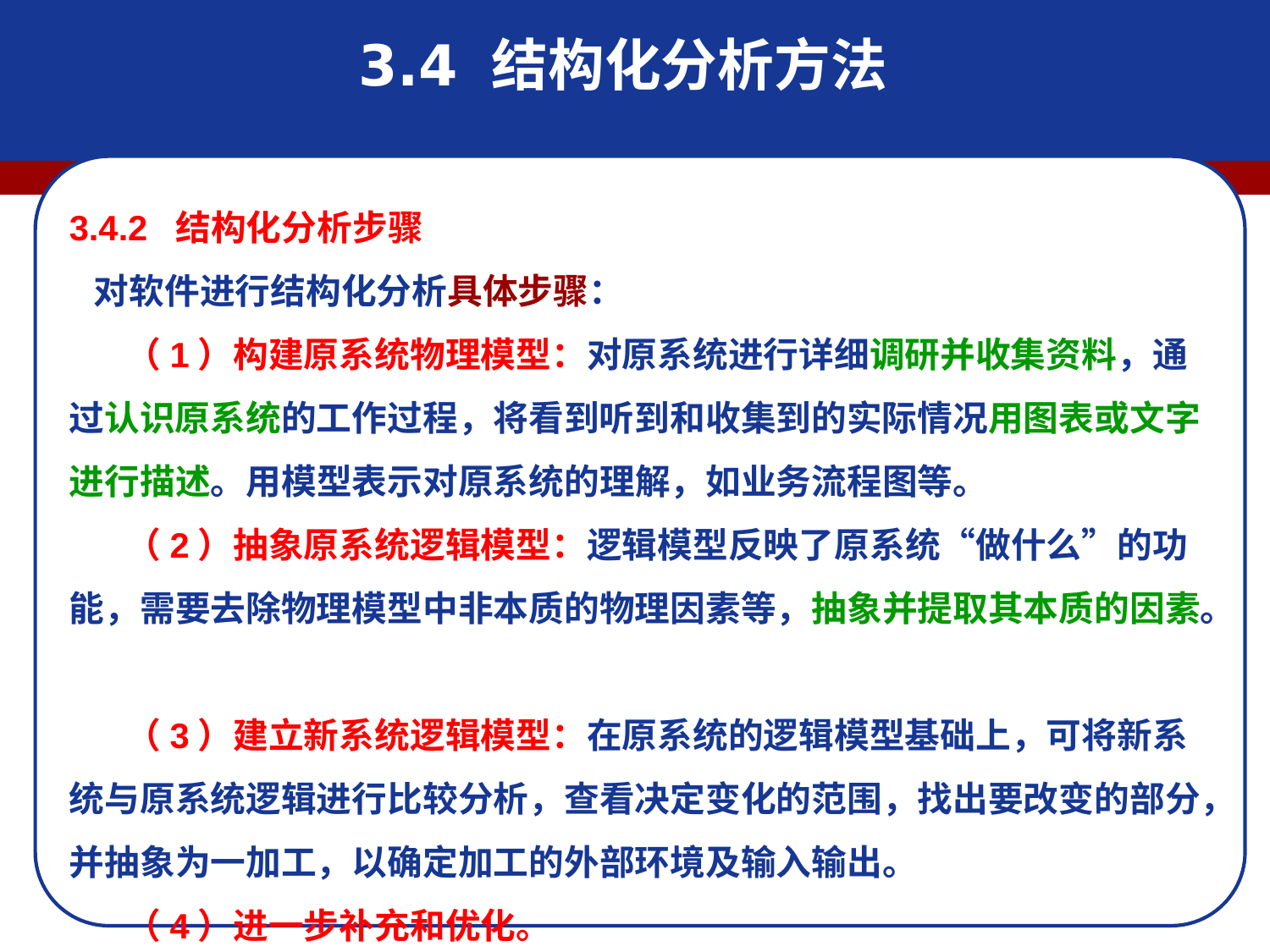

3.4 结构化分析方法

3.4.2  结构化分析步骤
  对软件进行结构化分析具体步骤：
      （1）构建原系统物理模型：对原系统进行详细调研并收集资料，通过认识原系统的工作过程，将看到听到和收集到的实际情况用图表或文字进行描述。用模型表示对原系统的理解，如业务流程图等。
      （2）抽象原系统逻辑模型：逻辑模型反映了原系统“做什么”的功能，需要去除物理模型中非本质的物理因素等，抽象并提取其本质的因素。
      （3）建立新系统逻辑模型：在原系统的逻辑模型基础上，可将新系统与原系统逻辑进行比较分析，查看决定变化的范围，找出要改变的部分，并抽象为一加工，以确定加工的外部环境及输入输出。
      （4）进一步补充和优化。